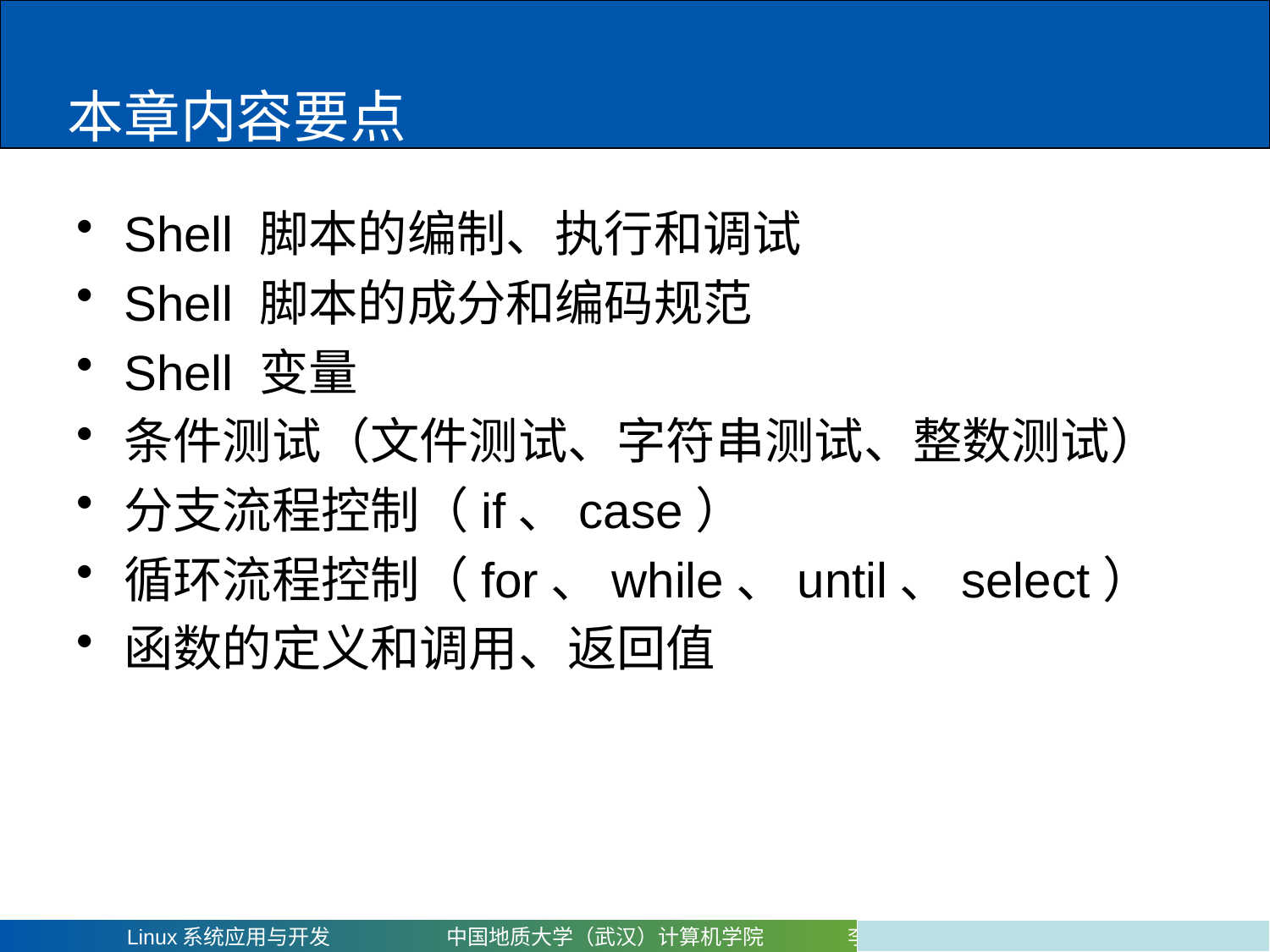

# 本章内容要点
Shell 脚本的编制、执行和调试
Shell 脚本的成分和编码规范
Shell 变量
条件测试（文件测试、字符串测试、整数测试）
分支流程控制（if、case）
循环流程控制（for、while、until、select）
函数的定义和调用、返回值